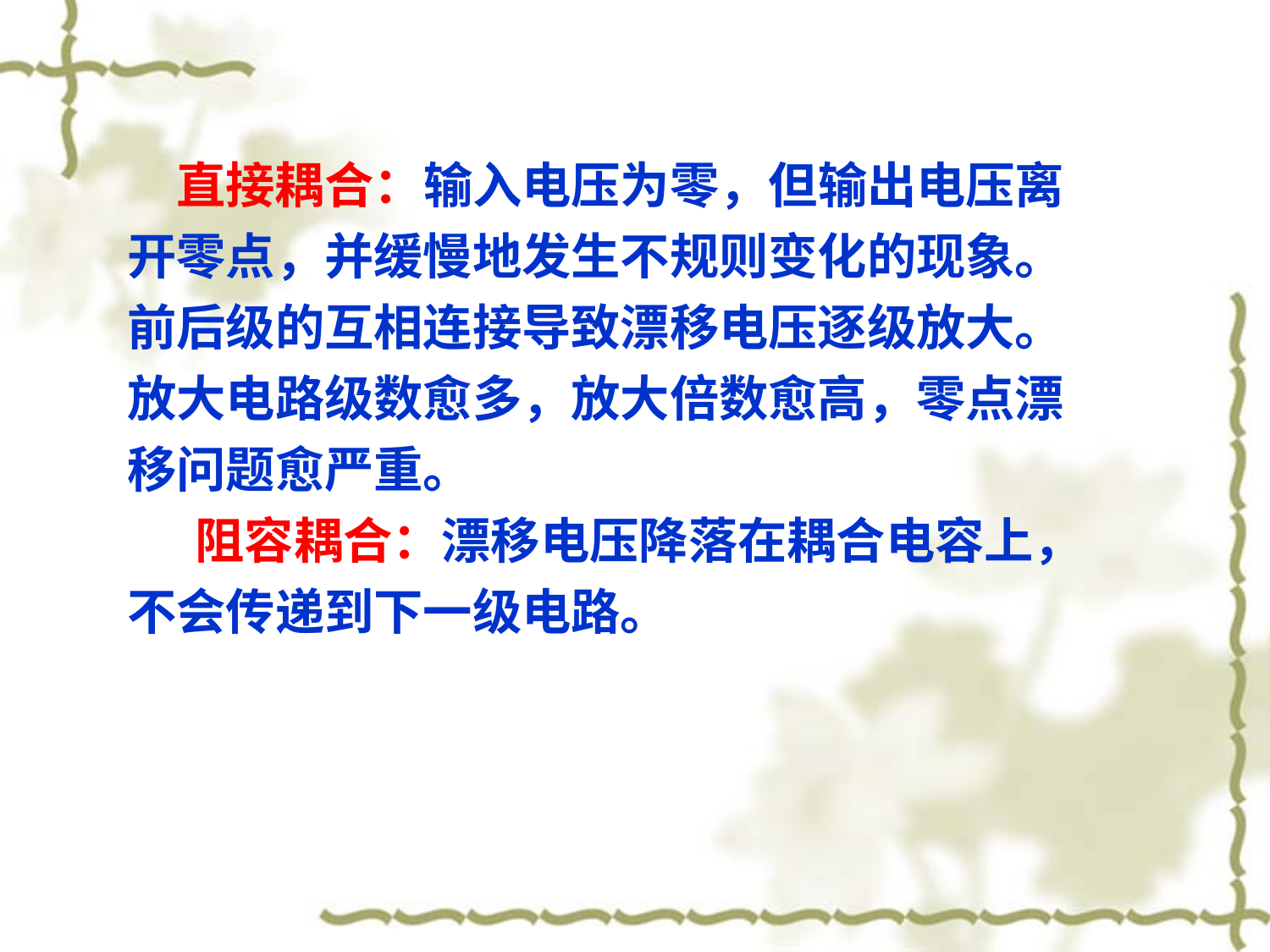

直接耦合：输入电压为零，但输出电压离开零点，并缓慢地发生不规则变化的现象。前后级的互相连接导致漂移电压逐级放大。放大电路级数愈多，放大倍数愈高，零点漂移问题愈严重。
     阻容耦合：漂移电压降落在耦合电容上，不会传递到下一级电路。
117